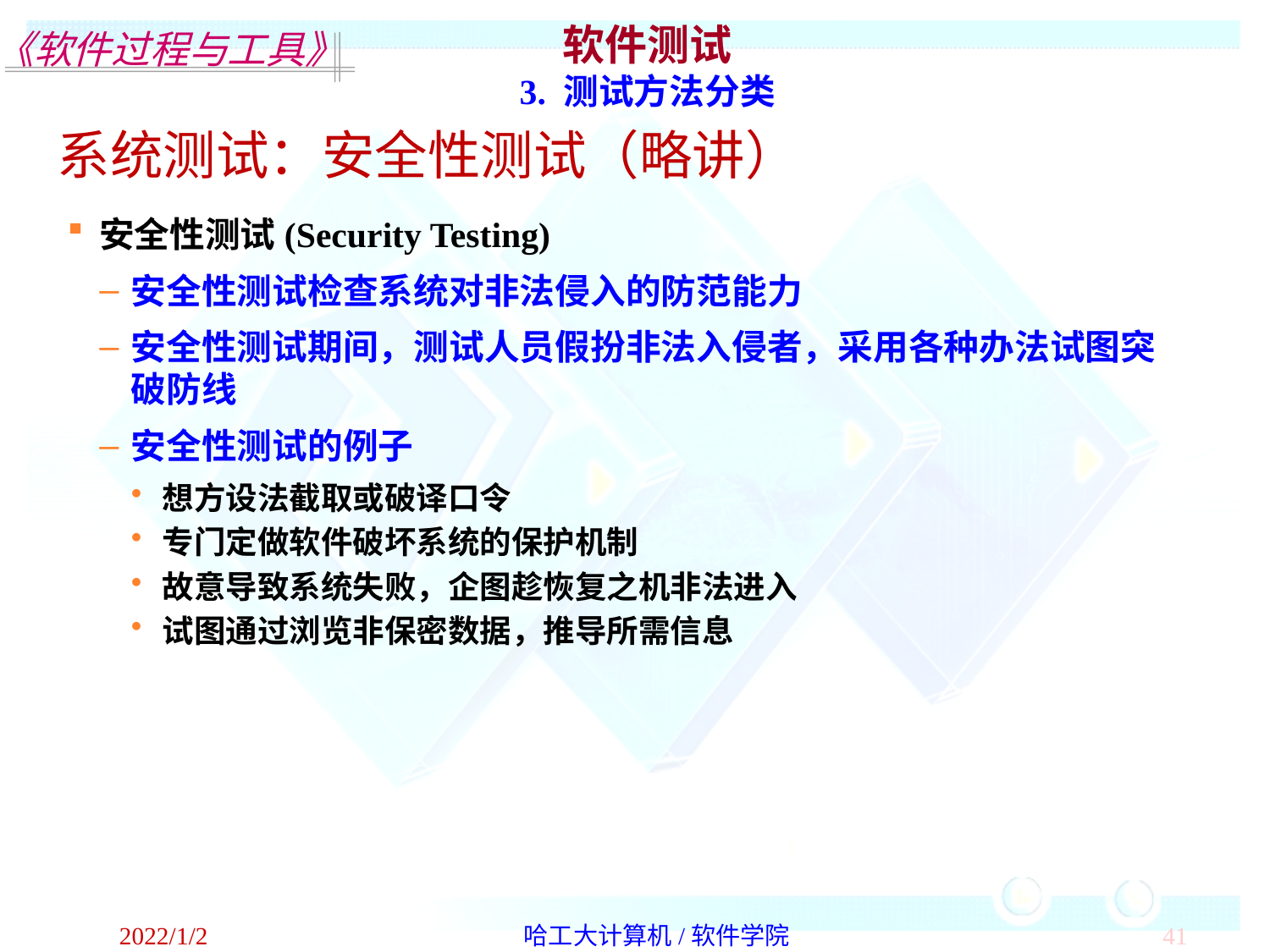

软件测试
3. 测试方法分类
系统测试：安全性测试（略讲）
安全性测试(Security Testing)
安全性测试检查系统对非法侵入的防范能力
安全性测试期间，测试人员假扮非法入侵者，采用各种办法试图突破防线
安全性测试的例子
想方设法截取或破译口令
专门定做软件破坏系统的保护机制
故意导致系统失败，企图趁恢复之机非法进入
试图通过浏览非保密数据，推导所需信息